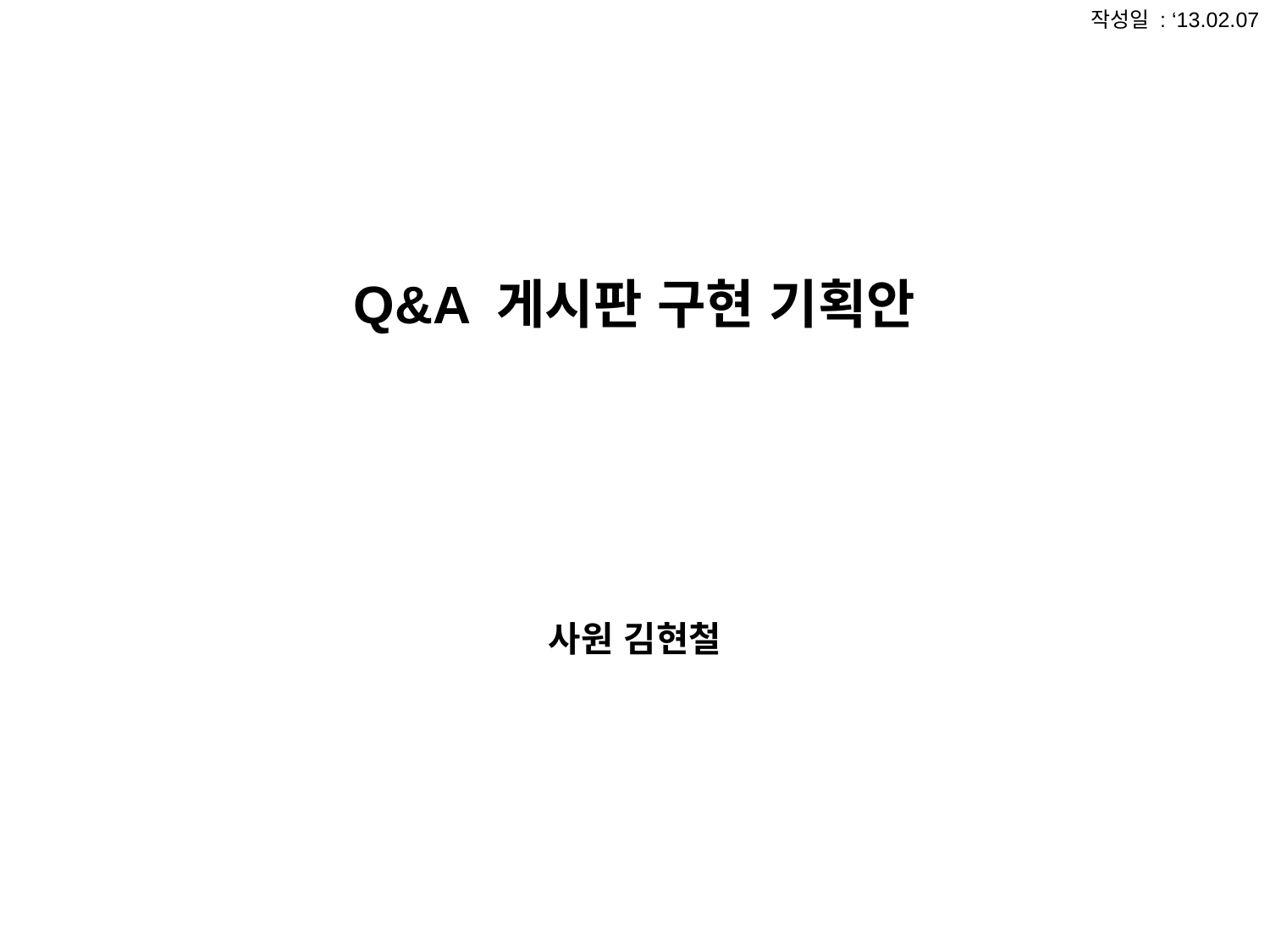

작성일 : ‘13.02.07
# Q&A 게시판 구현 기획안
사원 김현철